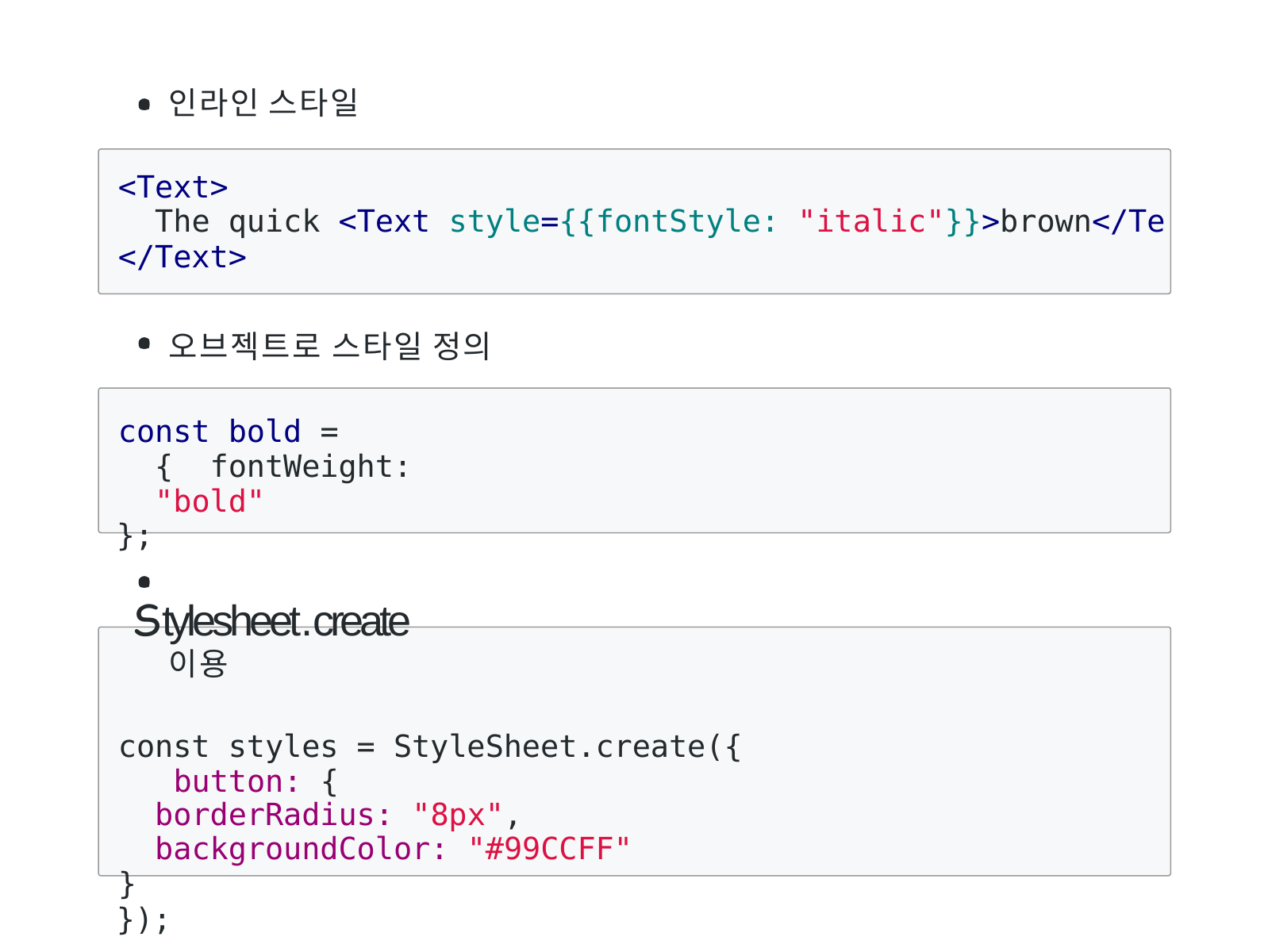

인라인 스타일

<Text>
The quick <Text style={{fontStyle: "italic"}}>brown</Te
</Text>

오브젝트로 스타일 정의

const bold = {  fontWeight: "bold"
};

Stylesheet.create 이용

const styles = StyleSheet.create({  button: {
borderRadius: "8px",
backgroundColor: "#99CCFF"
}
});